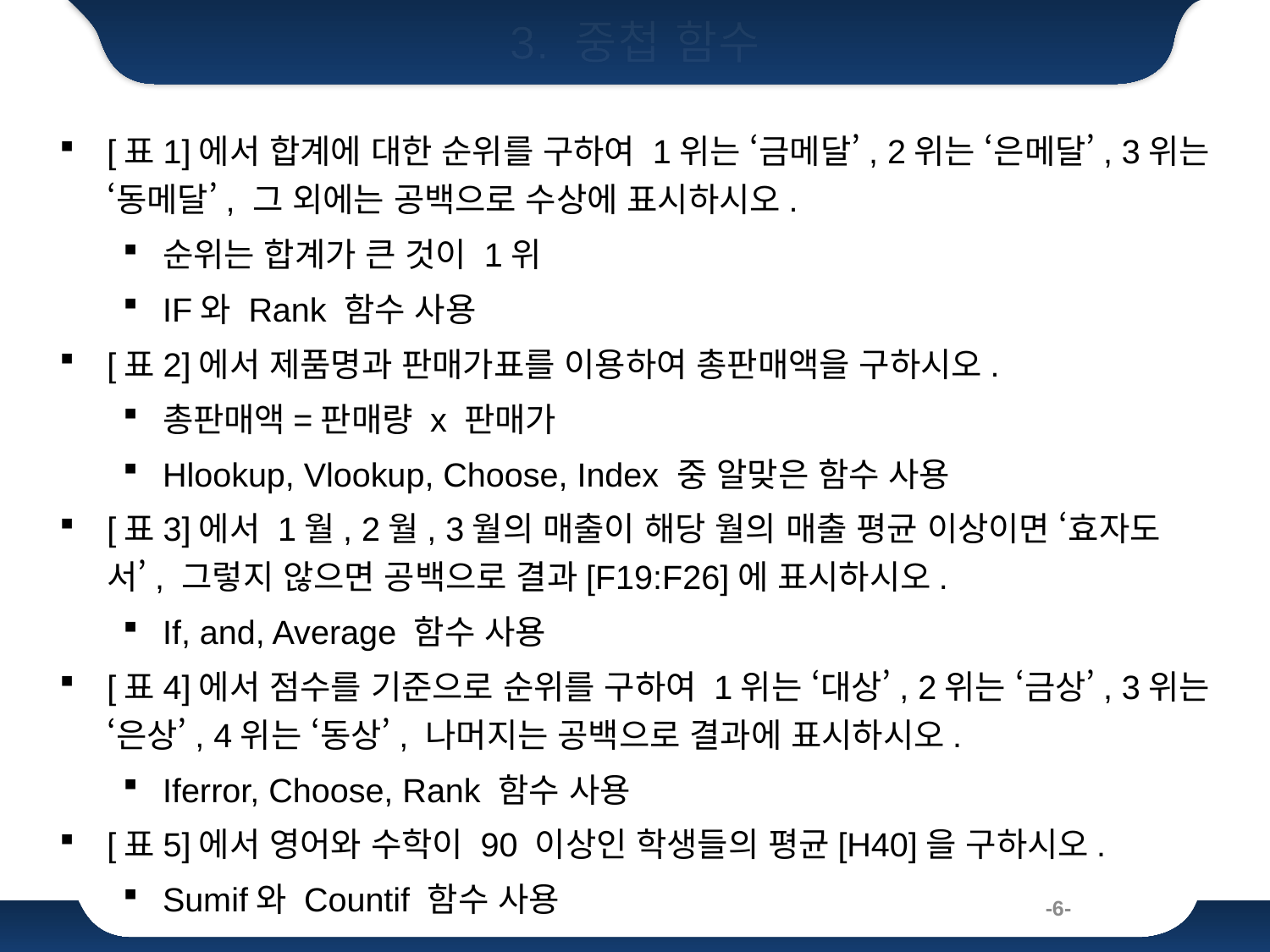

# 3. 중첩 함수
[표1]에서 합계에 대한 순위를 구하여 1위는 ‘금메달’, 2위는 ‘은메달’, 3위는 ‘동메달’, 그 외에는 공백으로 수상에 표시하시오.
순위는 합계가 큰 것이 1위
IF와 Rank 함수 사용
[표2]에서 제품명과 판매가표를 이용하여 총판매액을 구하시오.
총판매액=판매량 x 판매가
Hlookup, Vlookup, Choose, Index 중 알맞은 함수 사용
[표3]에서 1월, 2월, 3월의 매출이 해당 월의 매출 평균 이상이면 ‘효자도서’, 그렇지 않으면 공백으로 결과[F19:F26]에 표시하시오.
If, and, Average 함수 사용
[표4]에서 점수를 기준으로 순위를 구하여 1위는 ‘대상’, 2위는 ‘금상’, 3위는 ‘은상’, 4위는 ‘동상’, 나머지는 공백으로 결과에 표시하시오.
Iferror, Choose, Rank 함수 사용
[표5]에서 영어와 수학이 90 이상인 학생들의 평균[H40]을 구하시오.
Sumif와 Countif 함수 사용
-6-